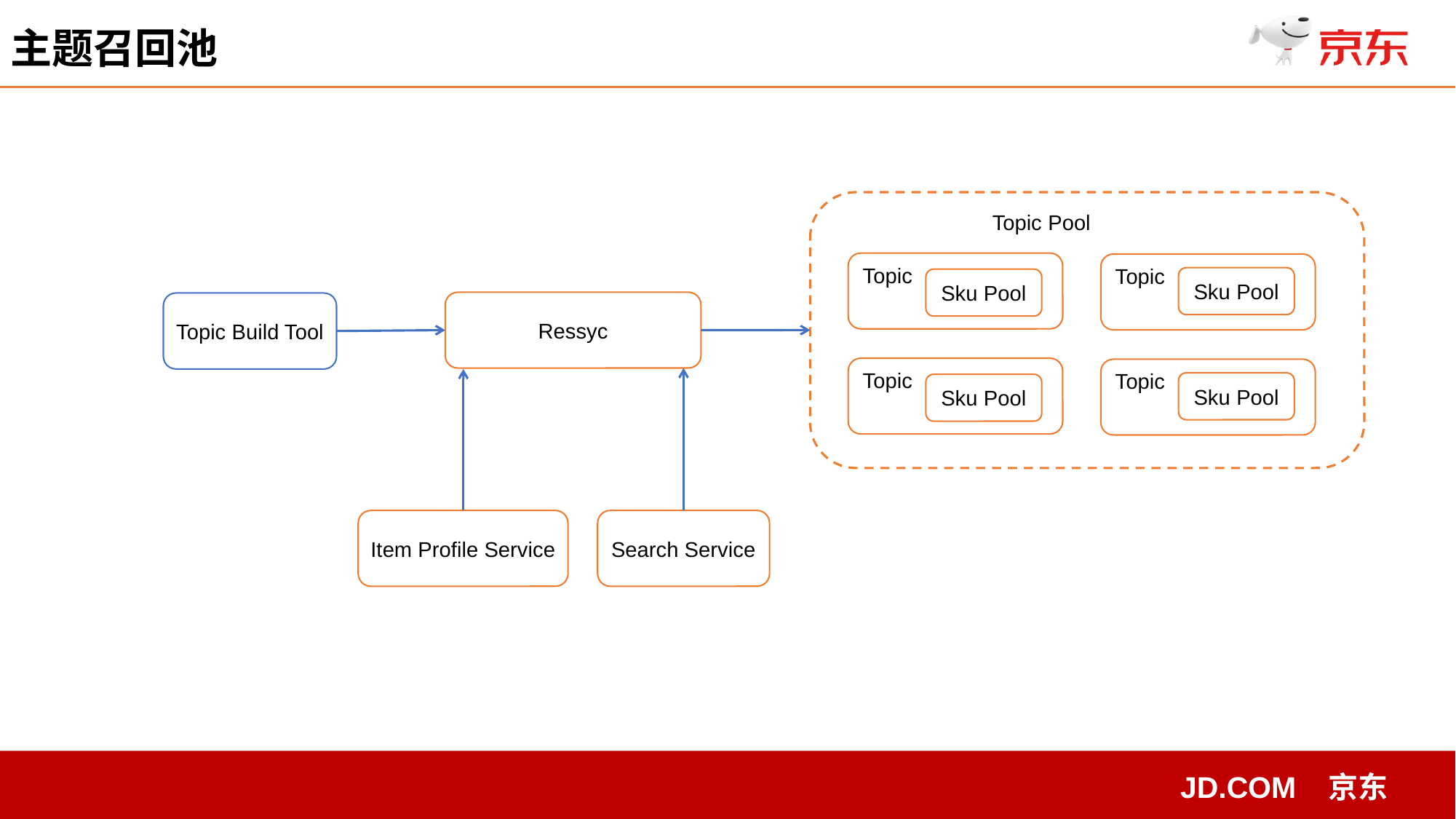

主题召回池

Topic Pool
Topic
Topic
Sku Pool
Sku Pool
Ressyc
Topic Build Tool
Topic
Topic
Sku Pool
Sku Pool
Item Profile Service
Search Service